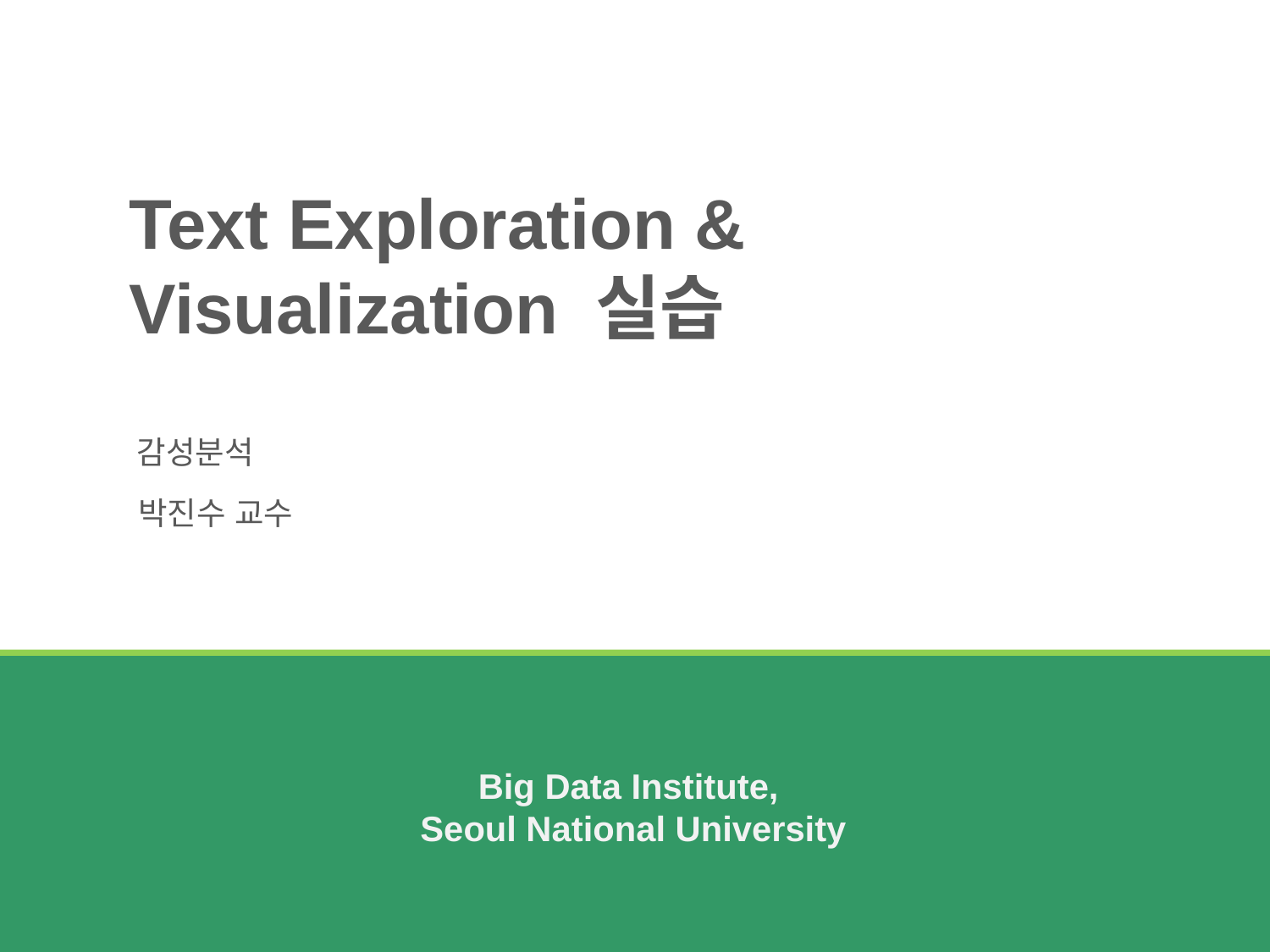

Text Exploration &
Visualization 실습
감성분석
박진수 교수

Big Data Institute,
Seoul National University